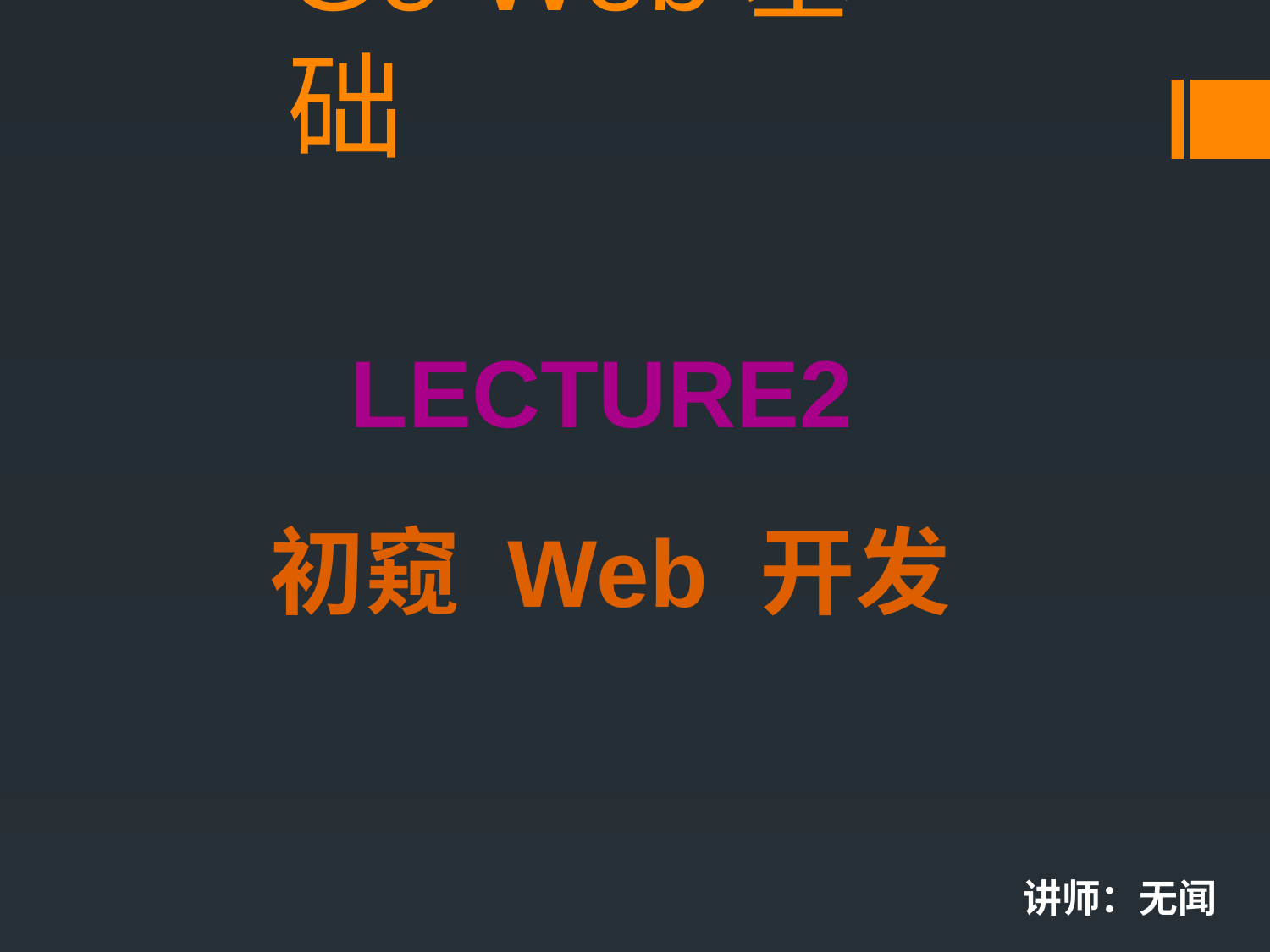

# Go Web基础
Lecture2
初窥 Web 开发
讲师：无闻